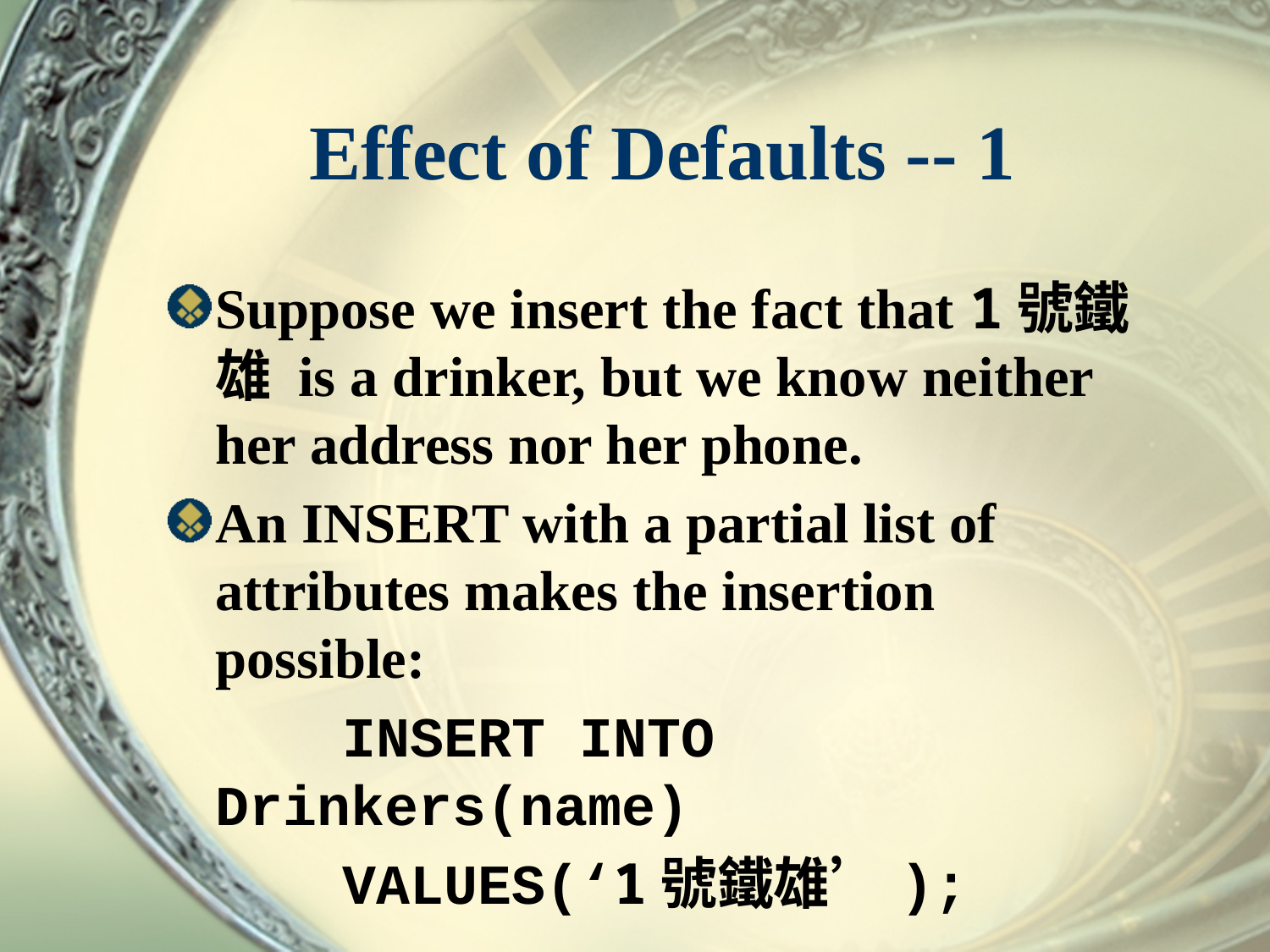

# Effect of Defaults -- 1
Suppose we insert the fact that 1號鐵雄 is a drinker, but we know neither her address nor her phone.
An INSERT with a partial list of attributes makes the insertion possible:
		INSERT INTO Drinkers(name)
		VALUES(‘1號鐵雄’);